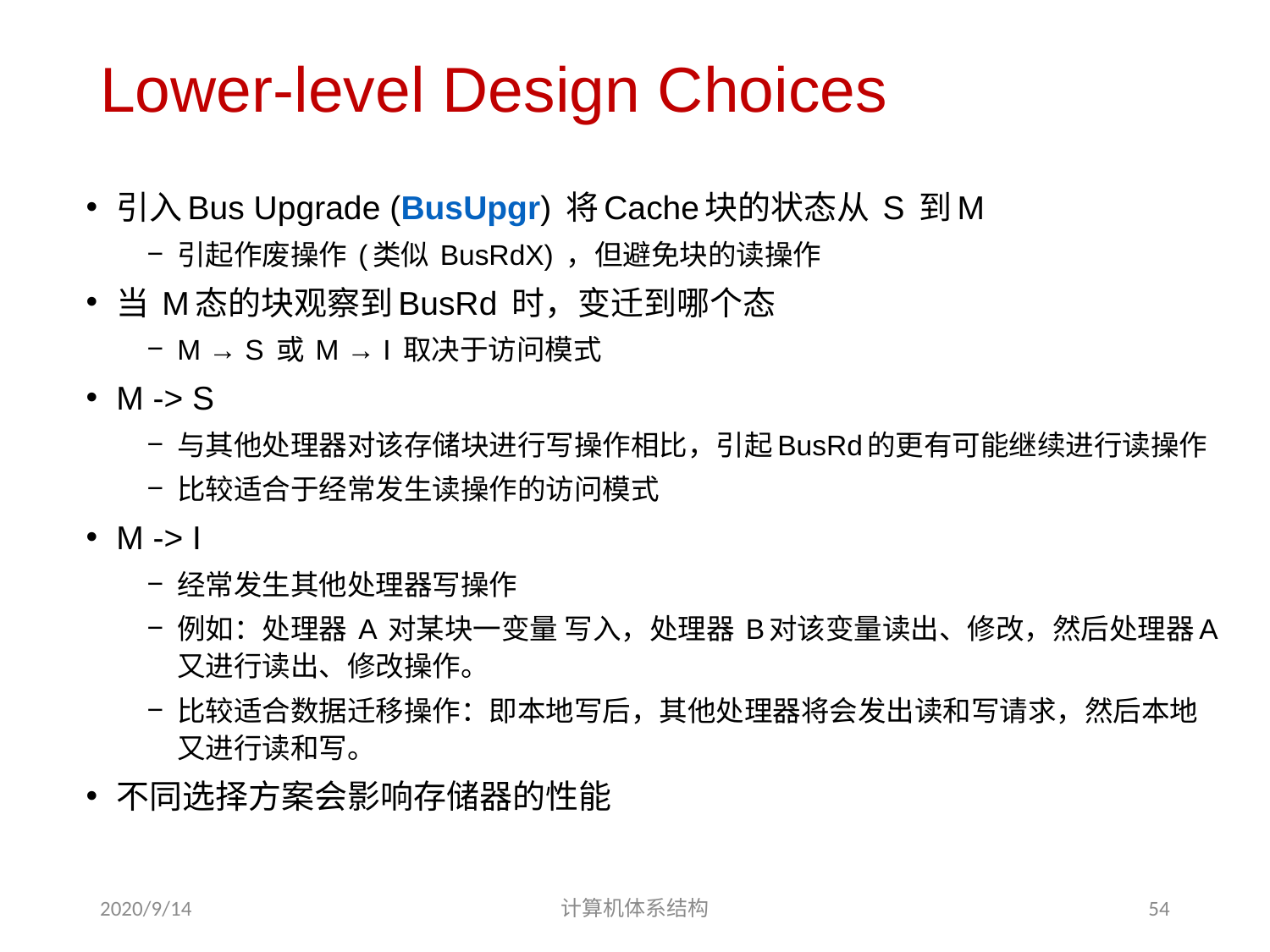

# Lower-level Design Choices
引入Bus Upgrade (BusUpgr) 将Cache块的状态从 S 到M
引起作废操作 (类似 BusRdX) ，但避免块的读操作
当 M态的块观察到BusRd 时，变迁到哪个态
M → S 或 M → I 取决于访问模式
M -> S
与其他处理器对该存储块进行写操作相比，引起BusRd的更有可能继续进行读操作
比较适合于经常发生读操作的访问模式
M -> I
经常发生其他处理器写操作
例如：处理器 A 对某块一变量 写入，处理器 B对该变量读出、修改，然后处理器A 又进行读出、修改操作。
比较适合数据迁移操作：即本地写后，其他处理器将会发出读和写请求，然后本地又进行读和写。
不同选择方案会影响存储器的性能
2020/9/14
计算机体系结构
54